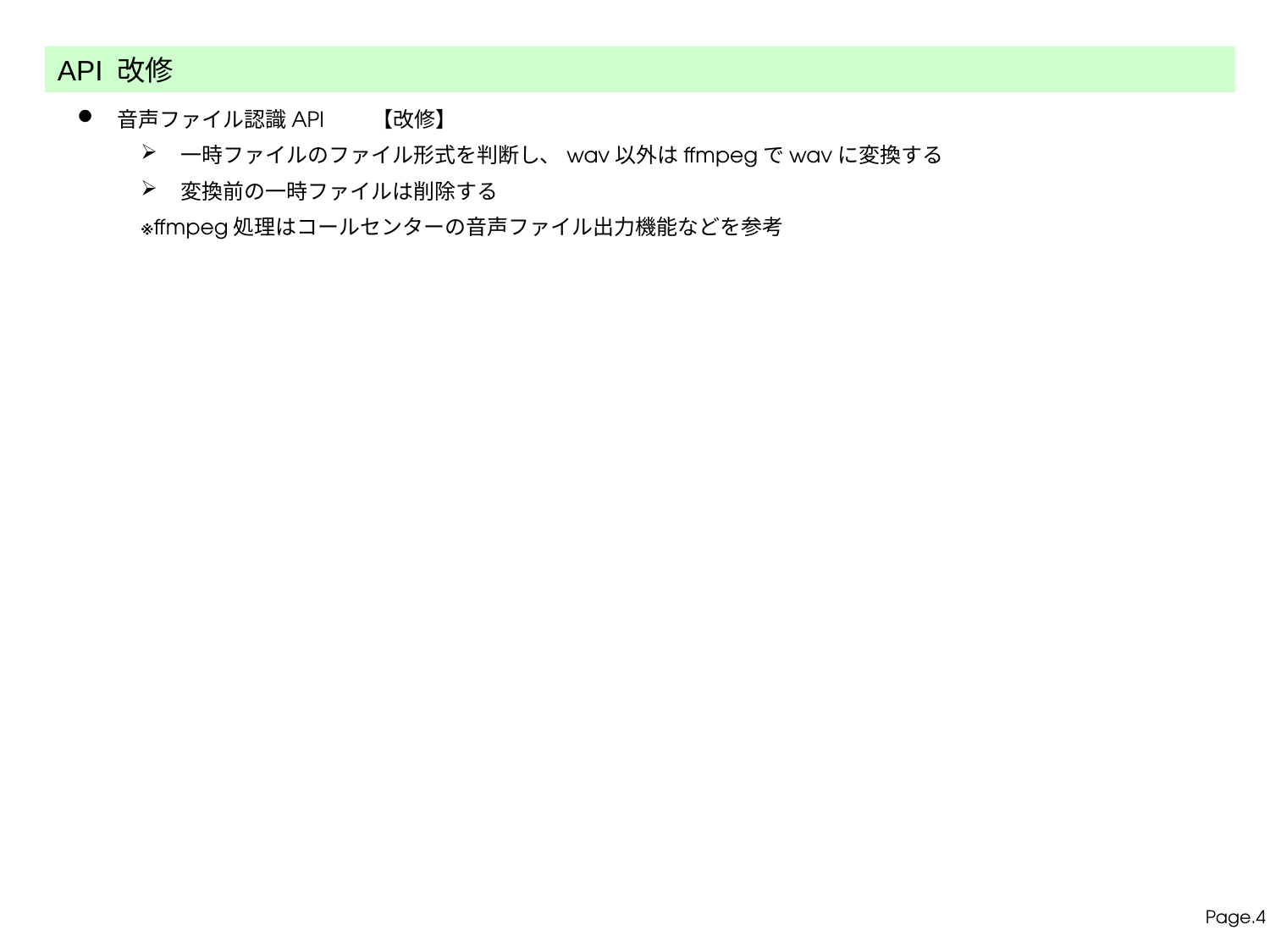

API 改修
音声ファイル認識API　　【改修】
一時ファイルのファイル形式を判断し、wav以外はffmpegでwavに変換する
変換前の一時ファイルは削除する
※ffmpeg処理はコールセンターの音声ファイル出力機能などを参考